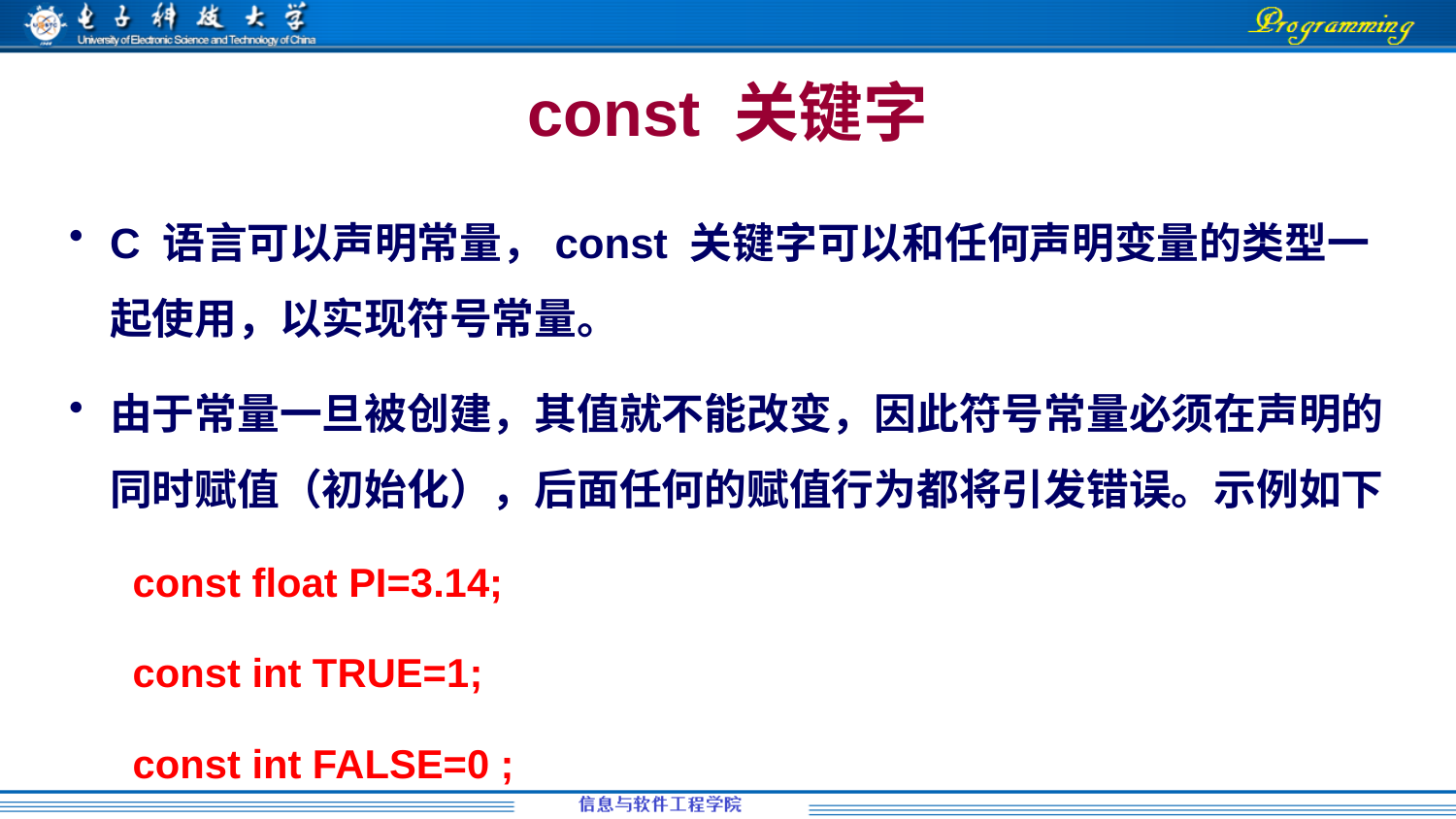

const 关键字
C 语言可以声明常量，const 关键字可以和任何声明变量的类型一起使用，以实现符号常量。
由于常量一旦被创建，其值就不能改变，因此符号常量必须在声明的同时赋值（初始化），后面任何的赋值行为都将引发错误。示例如下
const float PI=3.14;
const int TRUE=1;
const int FALSE=0 ;